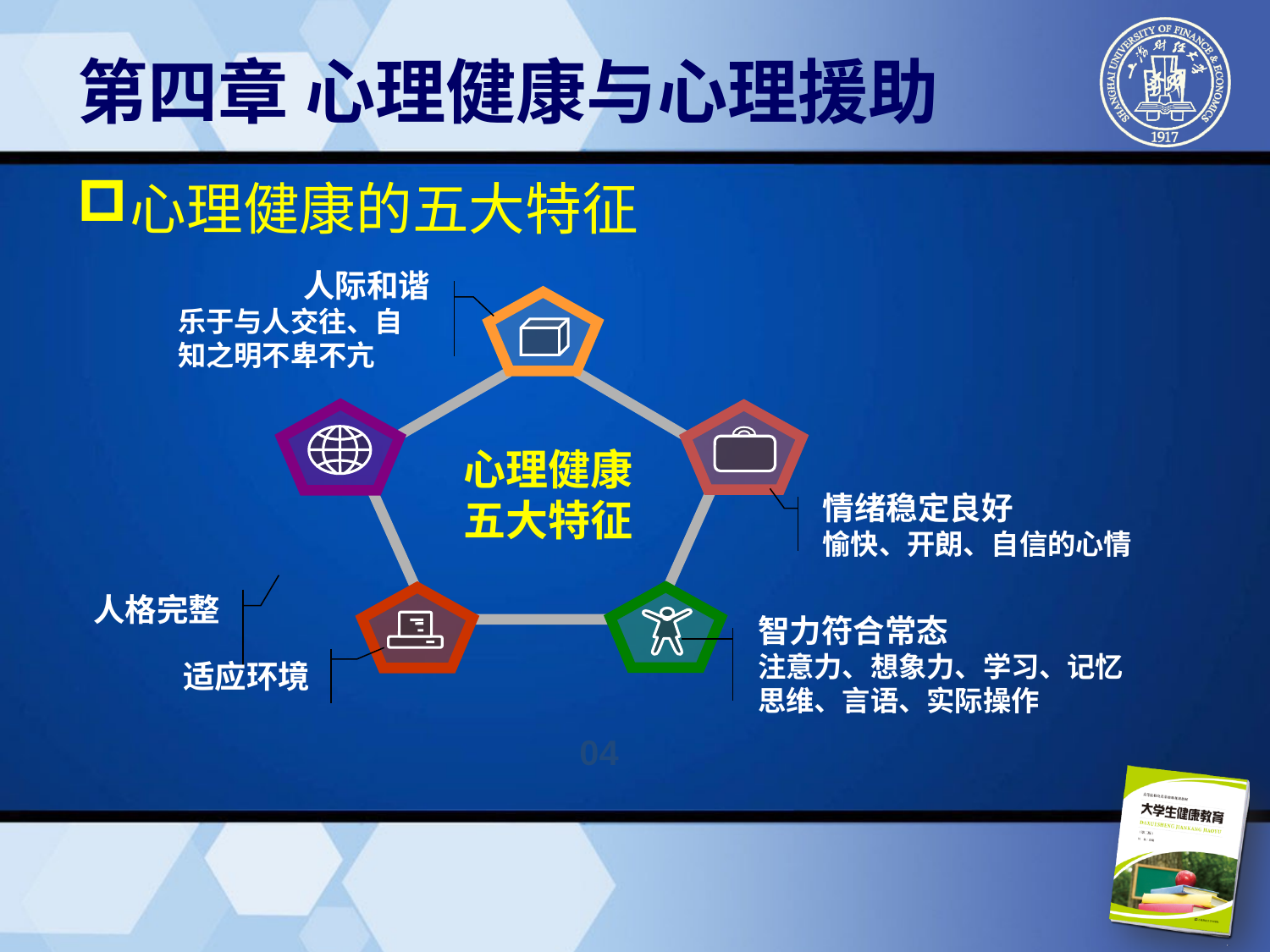

第四章 心理健康与心理援助
心理健康的五大特征

人际和谐
乐于与人交往、自知之明不卑不亢

心理健康
五大特征

情绪稳定良好
愉快、开朗、自信的心情

智力符合常态
注意力、想象力、学习、记忆
思维、言语、实际操作
适应环境
04
人格完整